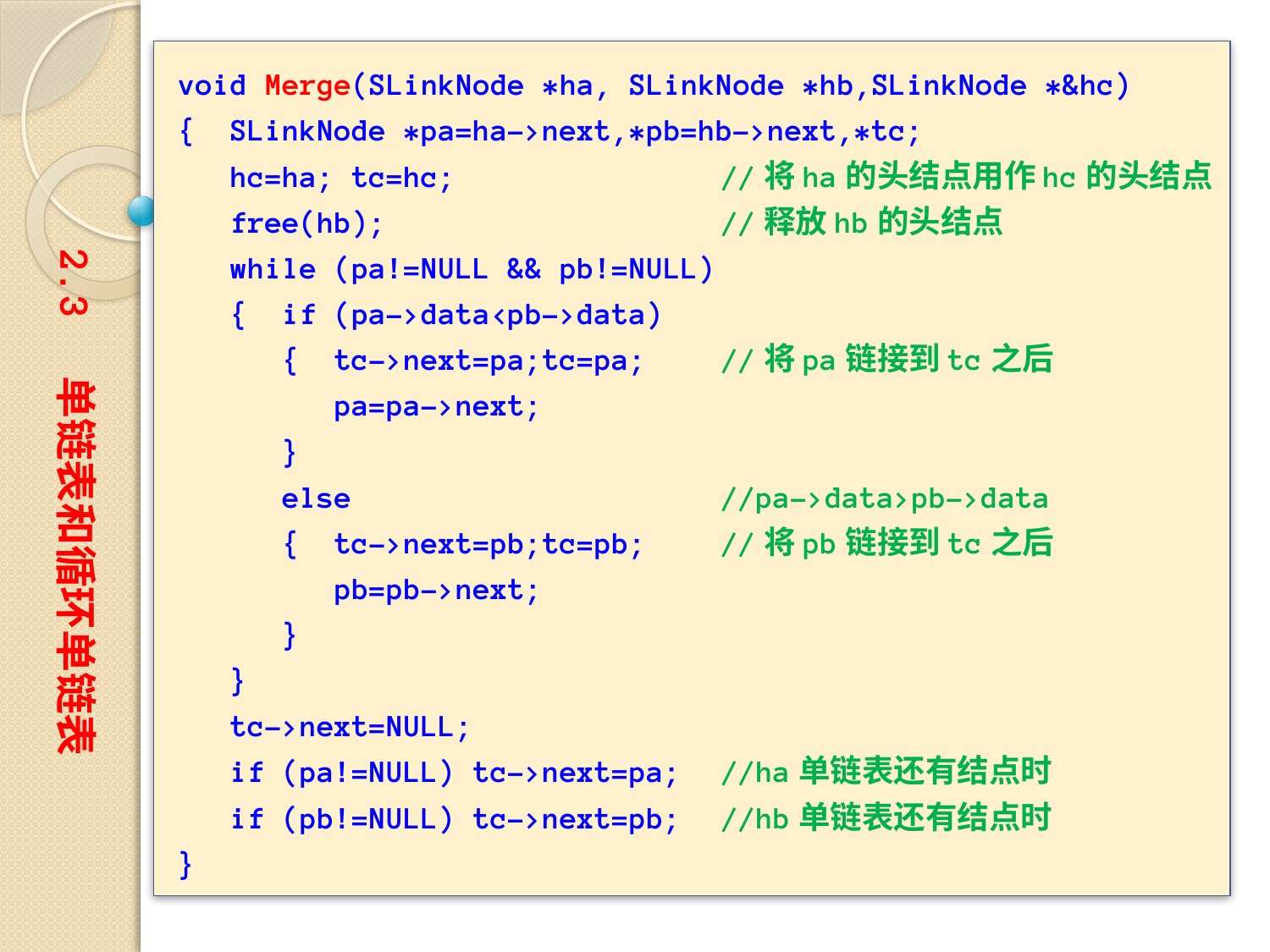

void Merge(SLinkNode *ha, SLinkNode *hb,SLinkNode *&hc)
{  SLinkNode *pa=ha->next,*pb=hb->next,*tc;
   hc=ha; tc=hc;		  //将ha的头结点用作hc的头结点
   free(hb);			  //释放hb的头结点
   while (pa!=NULL && pb!=NULL)
   {  if (pa->data<pb->data)
      {  tc->next=pa;tc=pa;	  //将pa链接到tc之后
         pa=pa->next;
      }
      else 			  //pa->data>pb->data
      {  tc->next=pb;tc=pb;	  //将pb链接到tc之后
         pb=pb->next;
      }
   }
   tc->next=NULL;
   if (pa!=NULL) tc->next=pa;	  //ha单链表还有结点时
   if (pb!=NULL) tc->next=pb;	  //hb单链表还有结点时
}
2.3  单链表和循环单链表